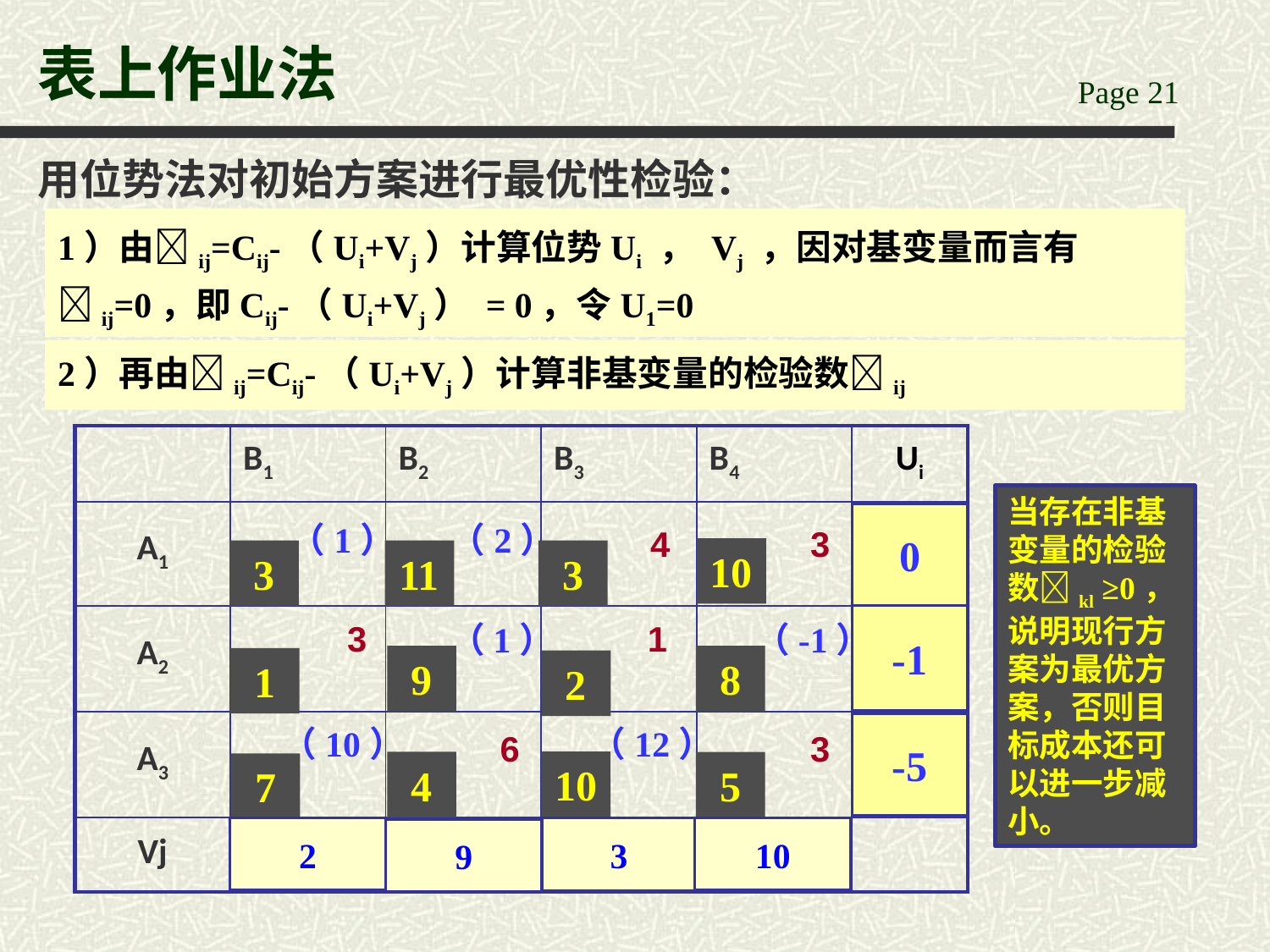

# 表上作业法
用位势法对初始方案进行最优性检验：
1）由σij=Cij-（Ui+Vj）计算位势Ui ， Vj ，因对基变量而言有σij=0，即Cij-（Ui+Vj） = 0，令U1=0
2）再由σij=Cij-（Ui+Vj）计算非基变量的检验数σij
|  | B1 | B2 | B3 | B4 | Ui |
| --- | --- | --- | --- | --- | --- |
| A1 |  |  |  |  |  |
| A2 |  |  |  |  |  |
| A3 |  |  |  |  |  |
| Vj |  |  |  |  |  |
当存在非基变量的检验数σkl ≥0，说明现行方案为最优方案，否则目标成本还可以进一步减小。
0
（1）
（2）
4
3
10
3
11
3
-1
（1）
（-1）
3
1
9
8
1
2
（10）
（12）
-5
6
3
10
4
5
7
2
10
3
9